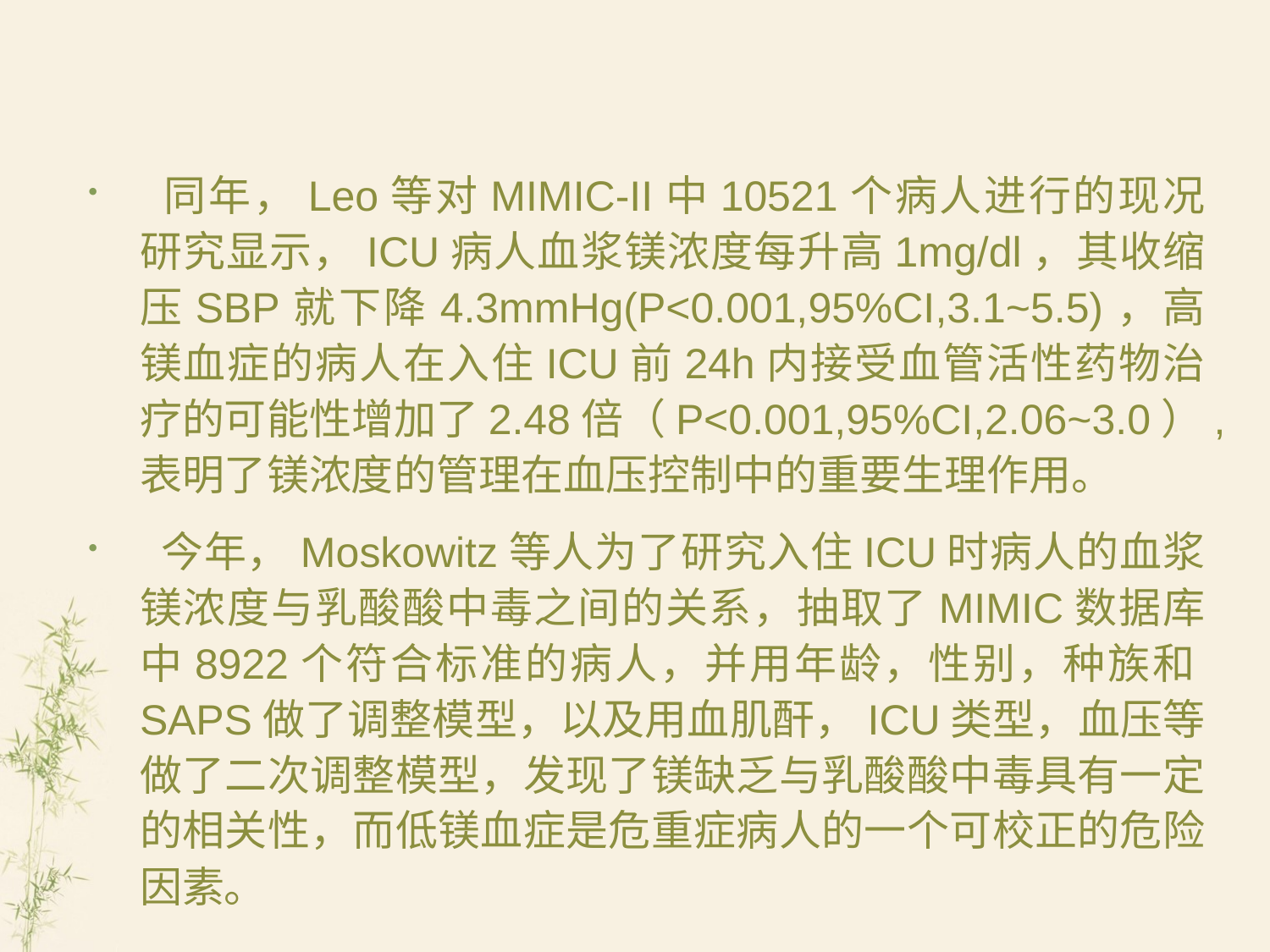

#
 同年，Leo等对MIMIC-II中10521个病人进行的现况研究显示，ICU病人血浆镁浓度每升高1mg/dl，其收缩压SBP就下降4.3mmHg(P<0.001,95%CI,3.1~5.5)，高镁血症的病人在入住ICU前24h内接受血管活性药物治疗的可能性增加了2.48倍（P<0.001,95%CI,2.06~3.0）,表明了镁浓度的管理在血压控制中的重要生理作用。
 今年，Moskowitz等人为了研究入住ICU时病人的血浆镁浓度与乳酸酸中毒之间的关系，抽取了MIMIC数据库中8922个符合标准的病人，并用年龄，性别，种族和SAPS做了调整模型，以及用血肌酐，ICU类型，血压等做了二次调整模型，发现了镁缺乏与乳酸酸中毒具有一定的相关性，而低镁血症是危重症病人的一个可校正的危险因素。